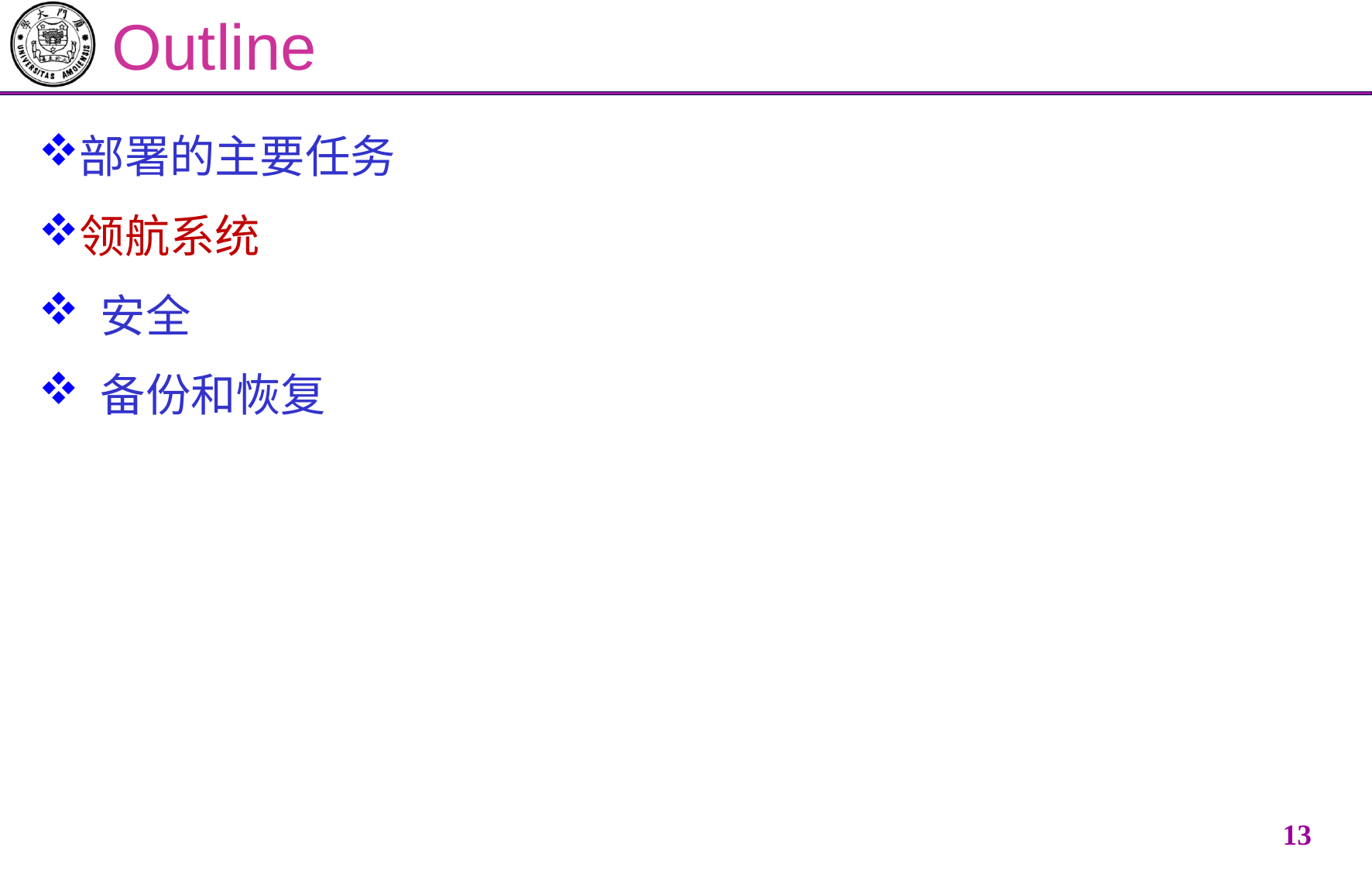

# Outline
部署的主要任务
领航系统
 安全
 备份和恢复
13